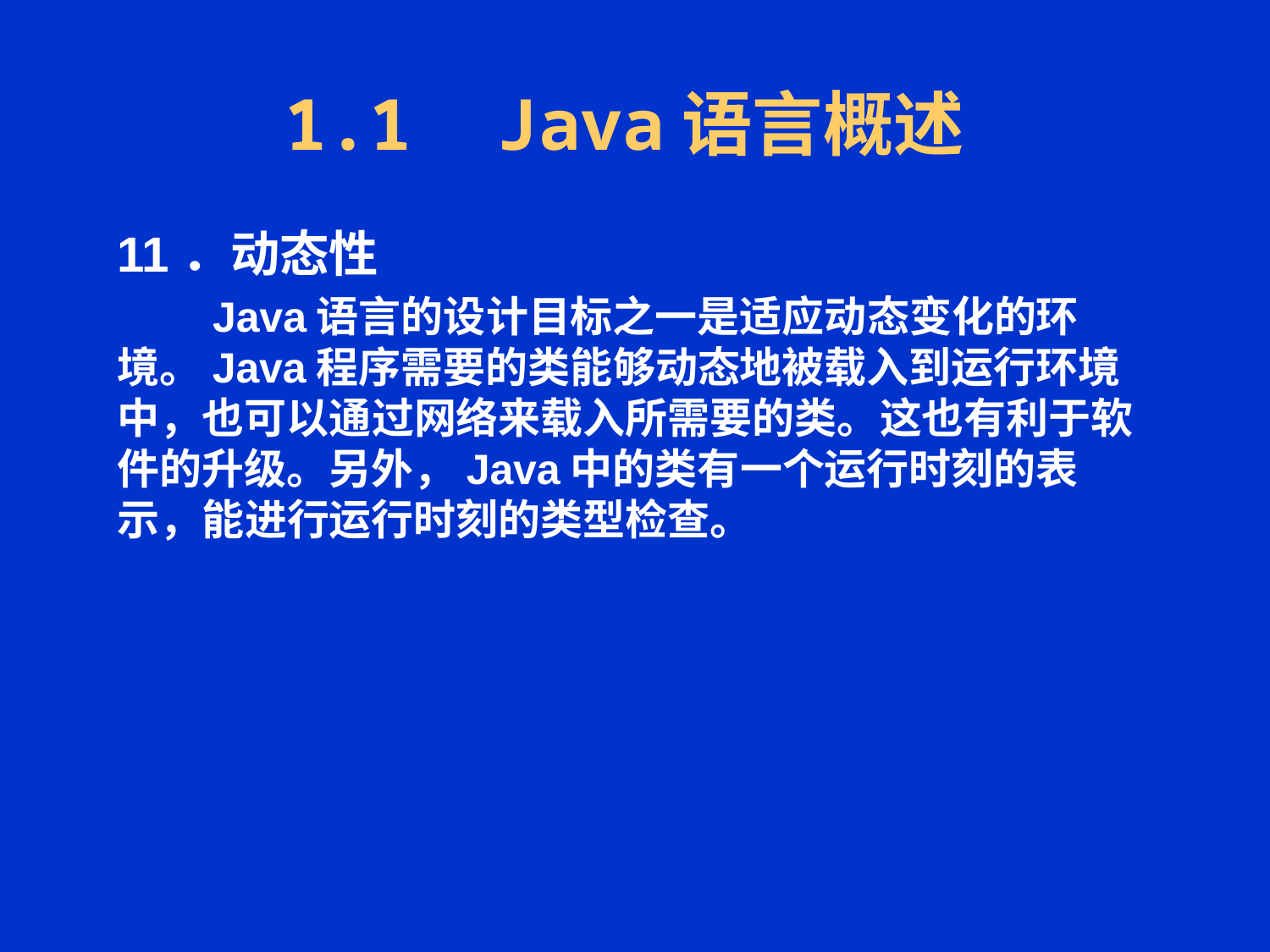

# 1.1  Java语言概述
11．动态性
        Java语言的设计目标之一是适应动态变化的环境。Java程序需要的类能够动态地被载入到运行环境中，也可以通过网络来载入所需要的类。这也有利于软件的升级。另外，Java中的类有一个运行时刻的表示，能进行运行时刻的类型检查。